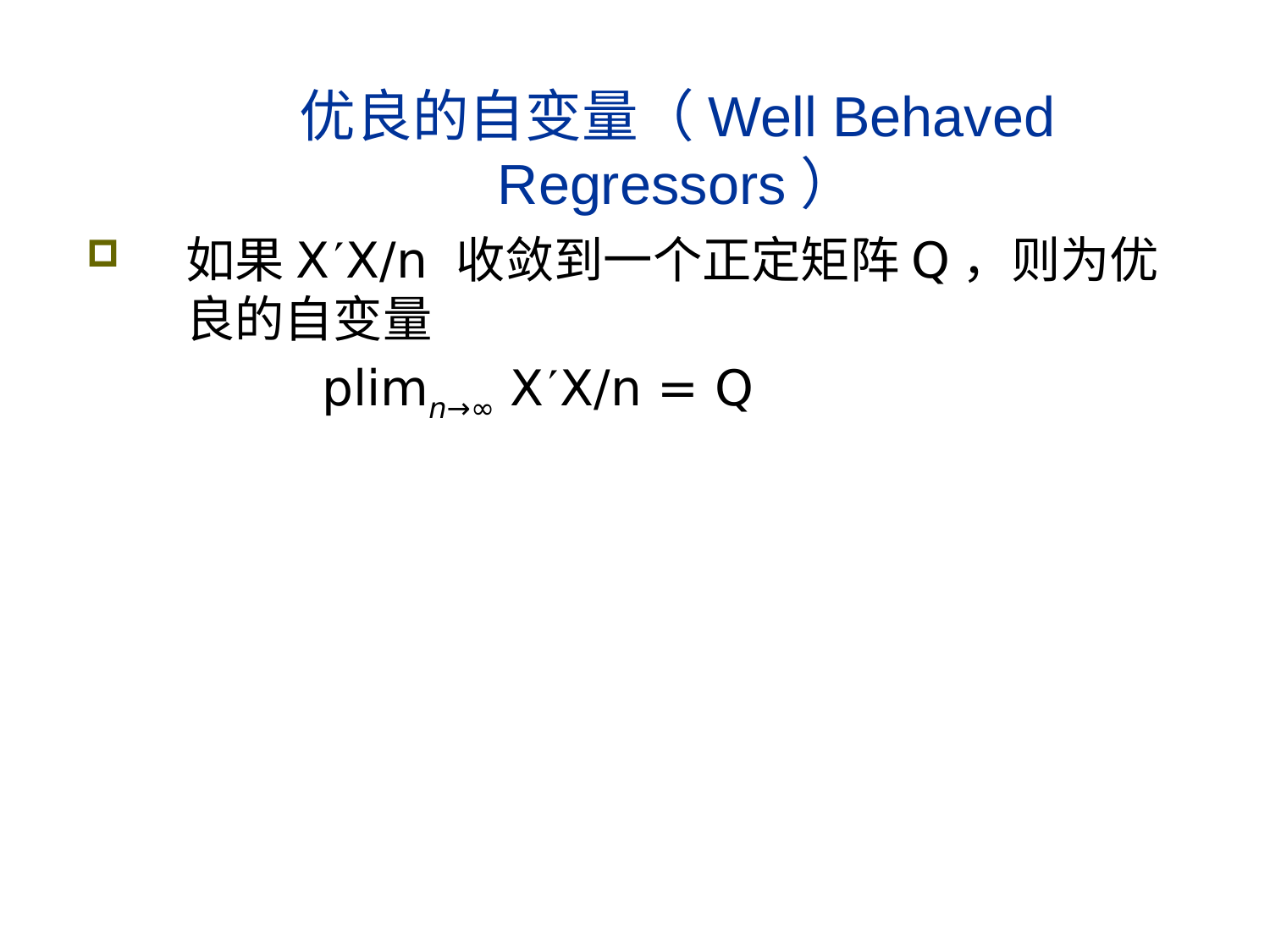

# 优良的自变量（Well Behaved Regressors）
如果X′X/n 收敛到一个正定矩阵Q，则为优良的自变量
               plimn→∞ X′X/n = Q